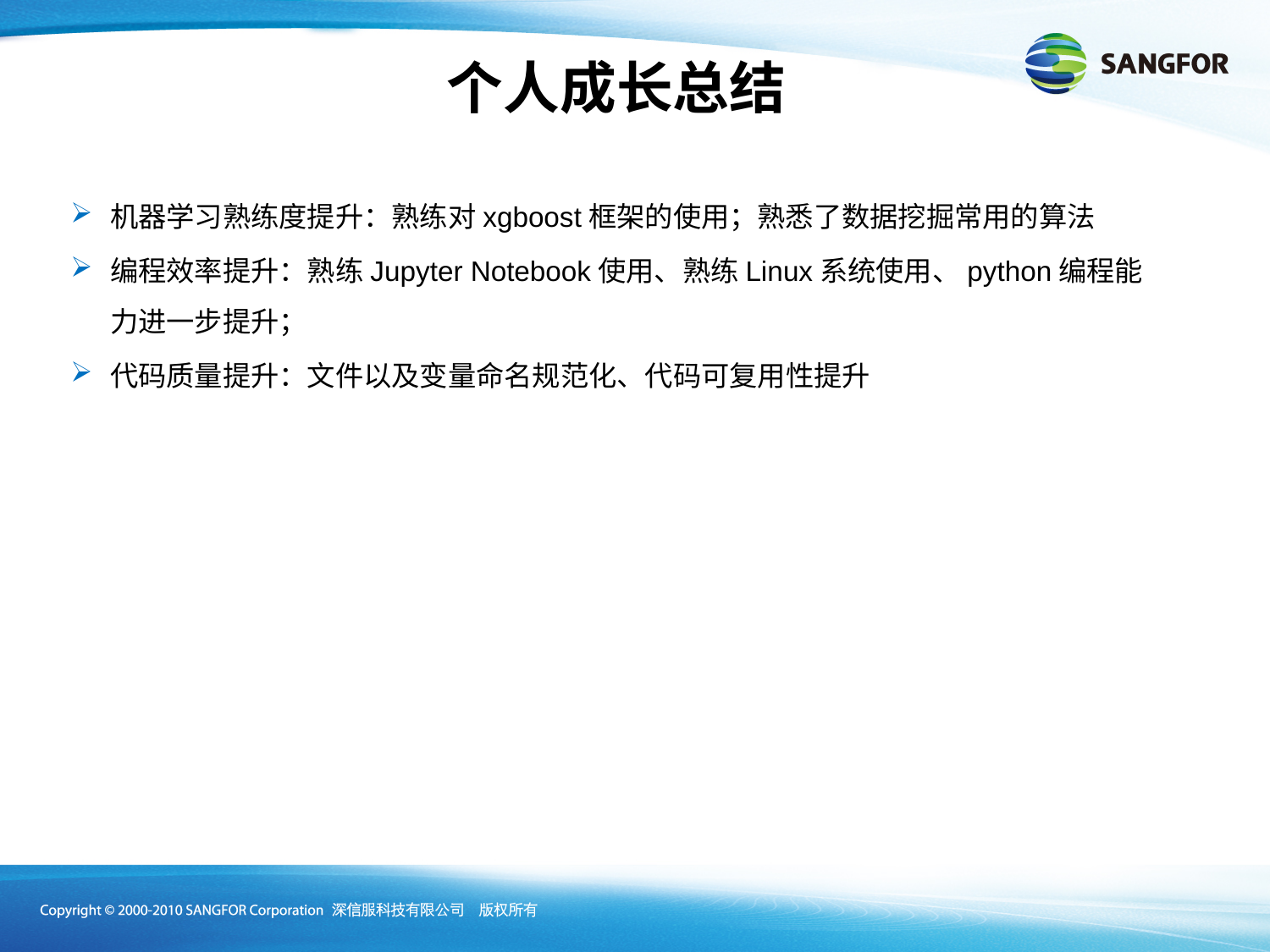

个人成长总结
机器学习熟练度提升：熟练对xgboost框架的使用；熟悉了数据挖掘常用的算法
编程效率提升：熟练Jupyter Notebook使用、熟练Linux系统使用、python编程能力进一步提升；
代码质量提升：文件以及变量命名规范化、代码可复用性提升